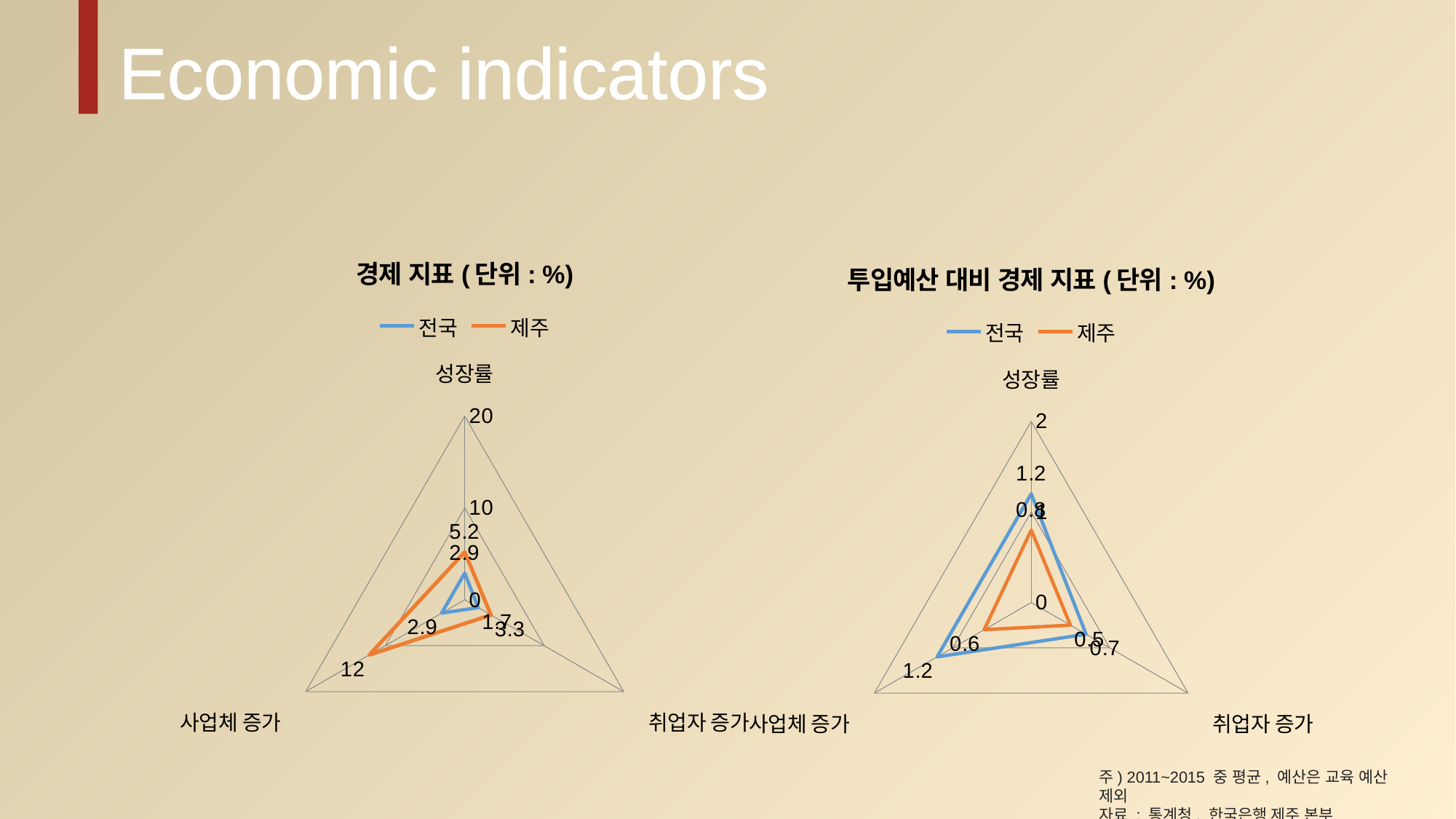

Economic indicators
(정부 투입 예산 대비 비교)

### Chart: 경제 지표(단위: %)

| Category | 전국 | 제주 |
|---|---|---|
| 성장률 | 2.9 | 5.2 |
| 취업자 증가 | 1.7 | 3.3 |
| 사업체 증가 | 2.9 | 12.0 |

### Chart: 투입예산 대비 경제 지표(단위: %)

| Category | 전국 | 제주 |
|---|---|---|
| 성장률 | 1.2 | 0.8 |
| 취업자 증가 | 0.7000000000000003 | 0.5 |
| 사업체 증가 | 1.2 | 0.6000000000000003 |
주) 2011~2015 중 평균, 예산은 교육 예산 제외
자료 : 통계청, 한국은행 제주 본부